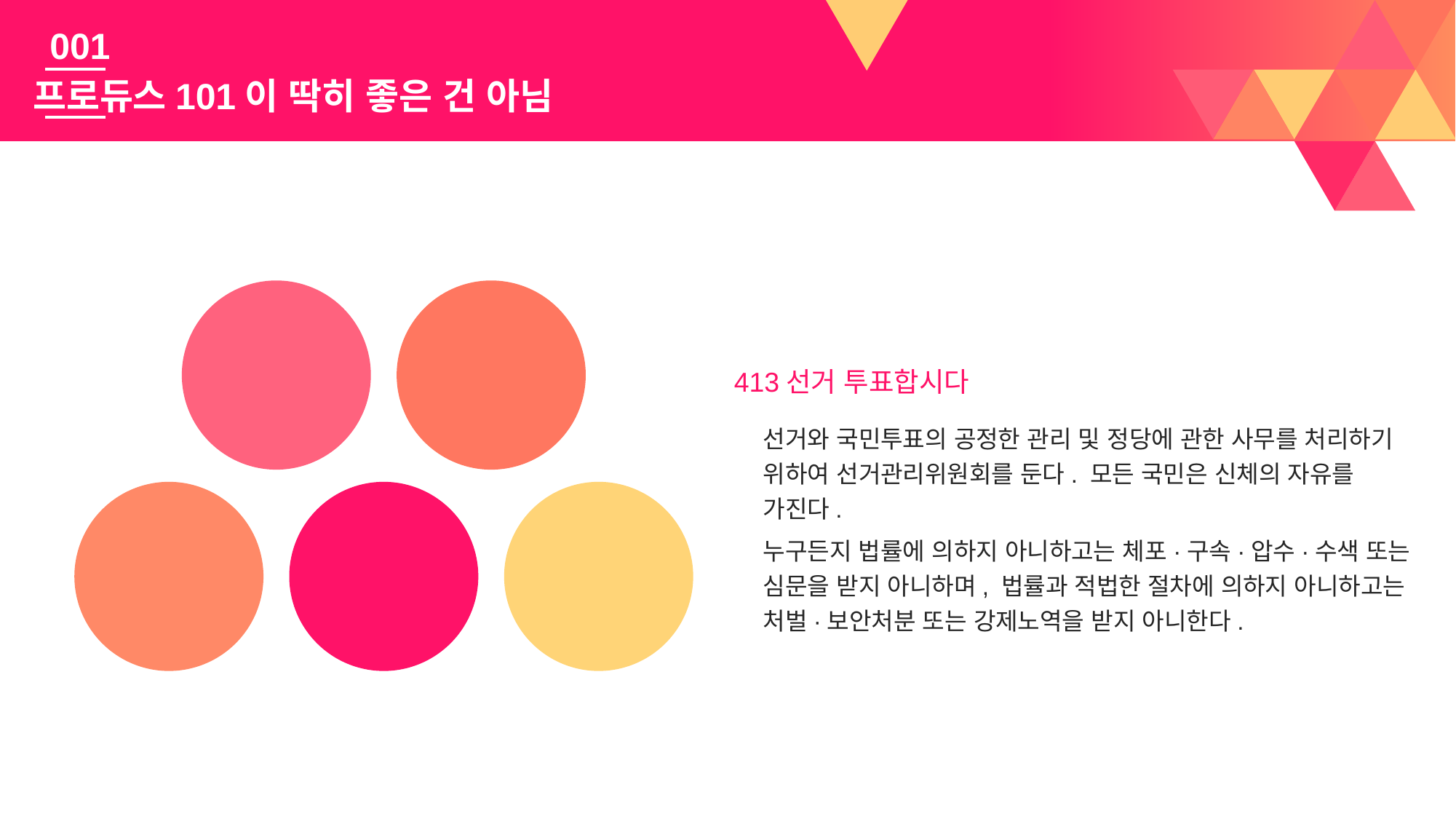

001
프로듀스101이 딱히 좋은 건 아님

413선거 투표합시다
선거와 국민투표의 공정한 관리 및 정당에 관한 사무를 처리하기 위하여 선거관리위원회를 둔다. 모든 국민은 신체의 자유를 가진다.
누구든지 법률에 의하지 아니하고는 체포·구속·압수·수색 또는 심문을 받지 아니하며, 법률과 적법한 절차에 의하지 아니하고는 처벌·보안처분 또는 강제노역을 받지 아니한다.